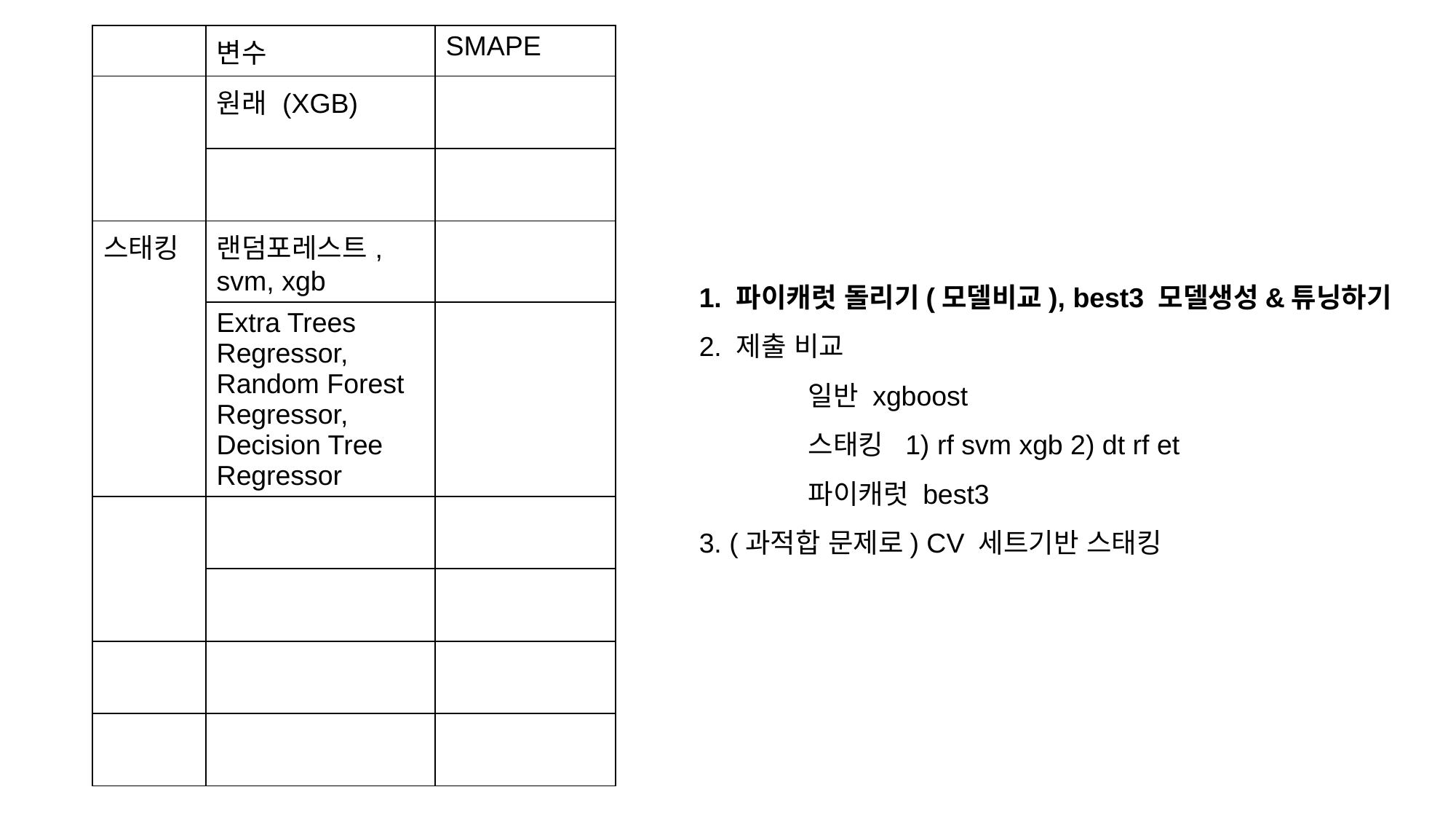

|  | 변수 | SMAPE |
| --- | --- | --- |
|  | 원래 (XGB) |  |
|  |  |  |
| 스태킹 | 랜덤포레스트, svm, xgb |  |
|  | Extra Trees Regressor, Random Forest Regressor, Decision Tree Regressor |  |
|  |  |  |
|  |  |  |
|  |  |  |
|  |  |  |
1. 파이캐럿 돌리기(모델비교), best3 모델생성&튜닝하기
2. 제출 비교
	일반 xgboost
	스태킹  1) rf svm xgb 2) dt rf et
	파이캐럿 best3
3. (과적합 문제로) CV 세트기반 스태킹